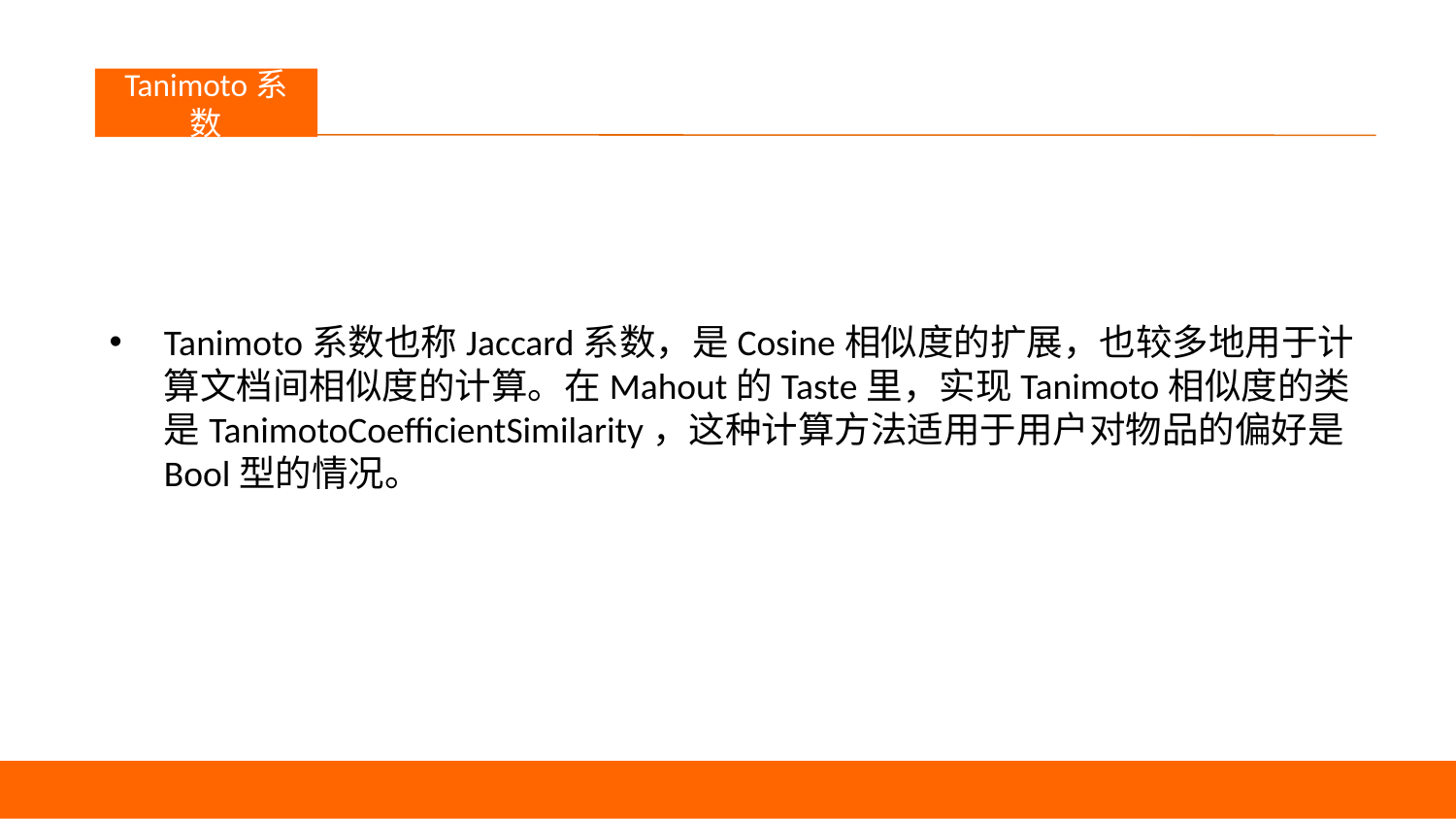

议程
Tanimoto系数

Tanimoto系数也称Jaccard系数，是Cosine相似度的扩展，也较多地用于计算文档间相似度的计算。在Mahout的Taste里，实现Tanimoto相似度的类是TanimotoCoefficientSimilarity，这种计算方法适用于用户对物品的偏好是Bool型的情况。